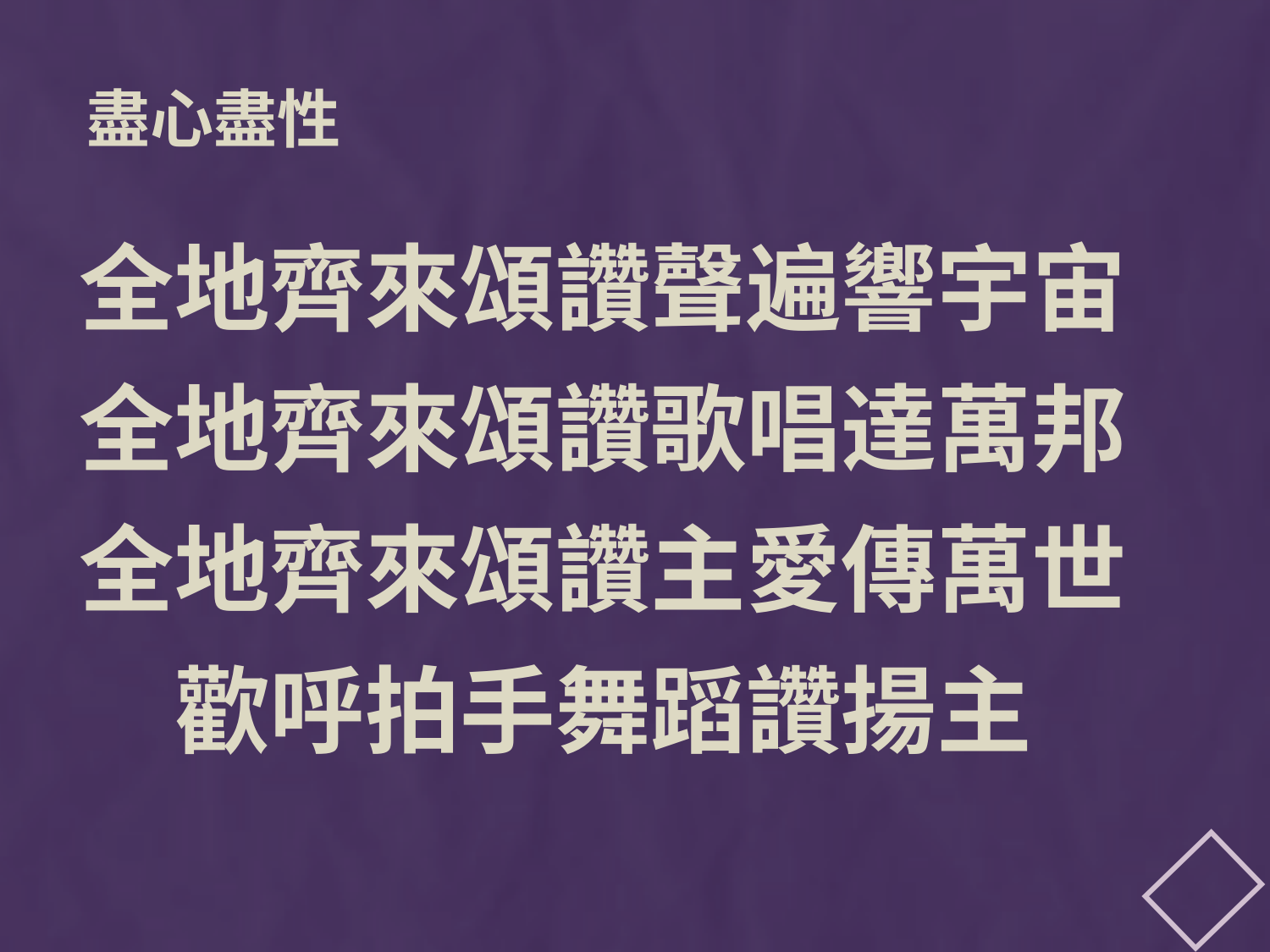

# 盡心盡性
全地齊來頌讚聲遍響宇宙
全地齊來頌讚歌唱達萬邦
全地齊來頌讚主愛傳萬世
歡呼拍手舞蹈讚揚主